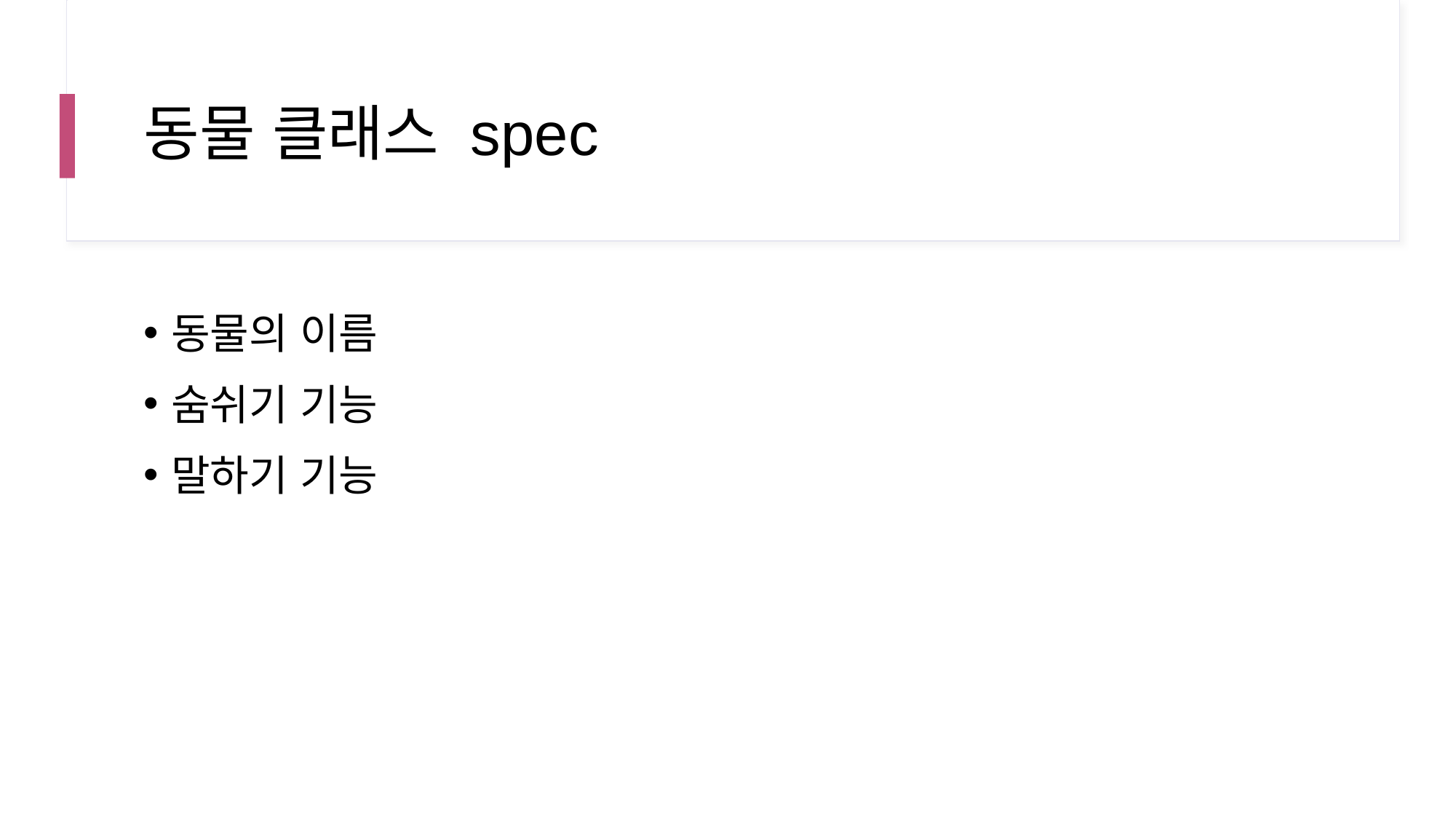

# 동물 클래스 spec
동물의 이름
숨쉬기 기능
말하기 기능